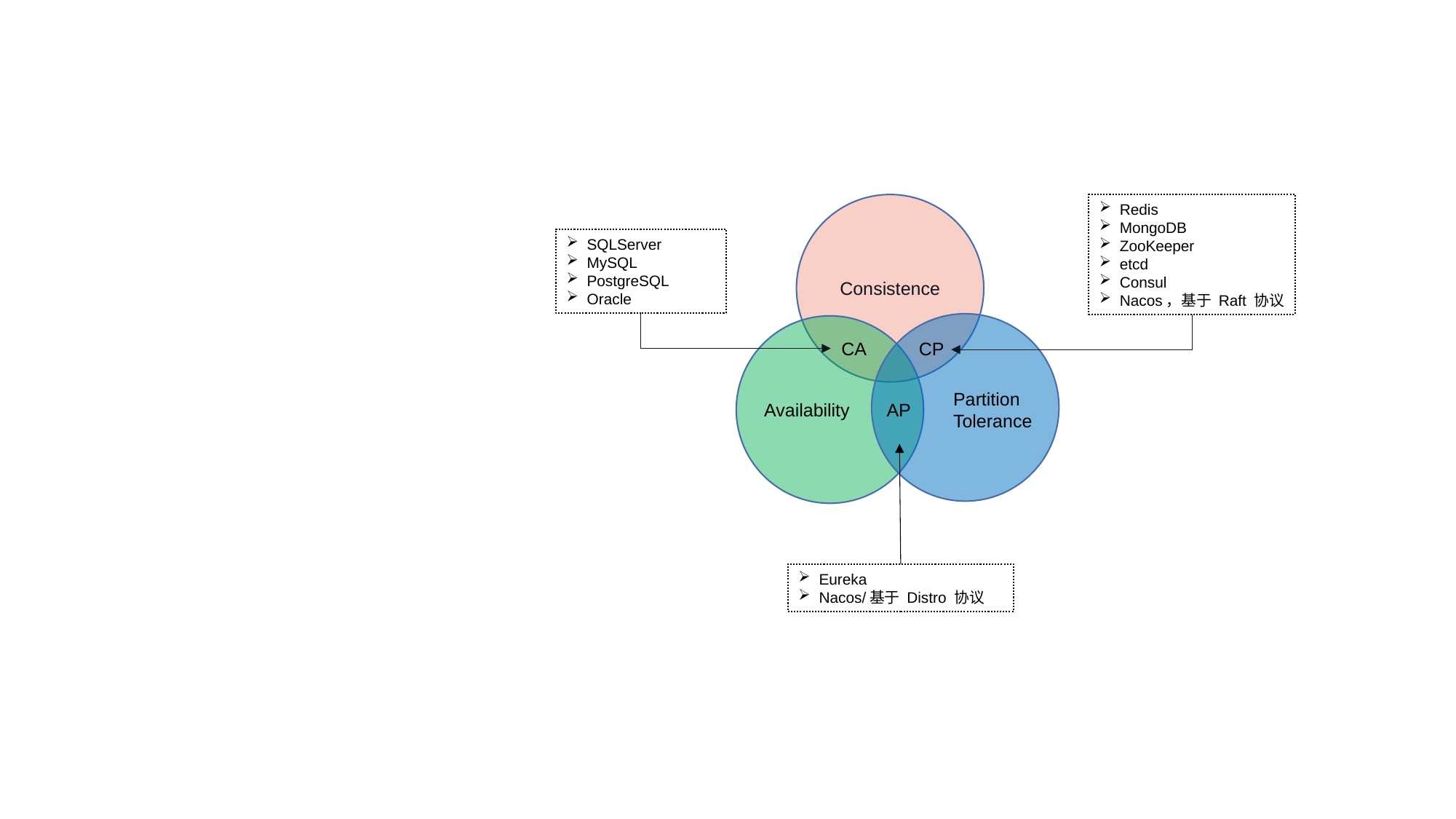

Consistence
Redis
MongoDB
ZooKeeper
etcd
Consul
Nacos，基于 Raft 协议
SQLServer
MySQL
PostgreSQL
Oracle

CA
CP
Partition
Tolerance
Availability
AP
Eureka
Nacos/基于 Distro 协议